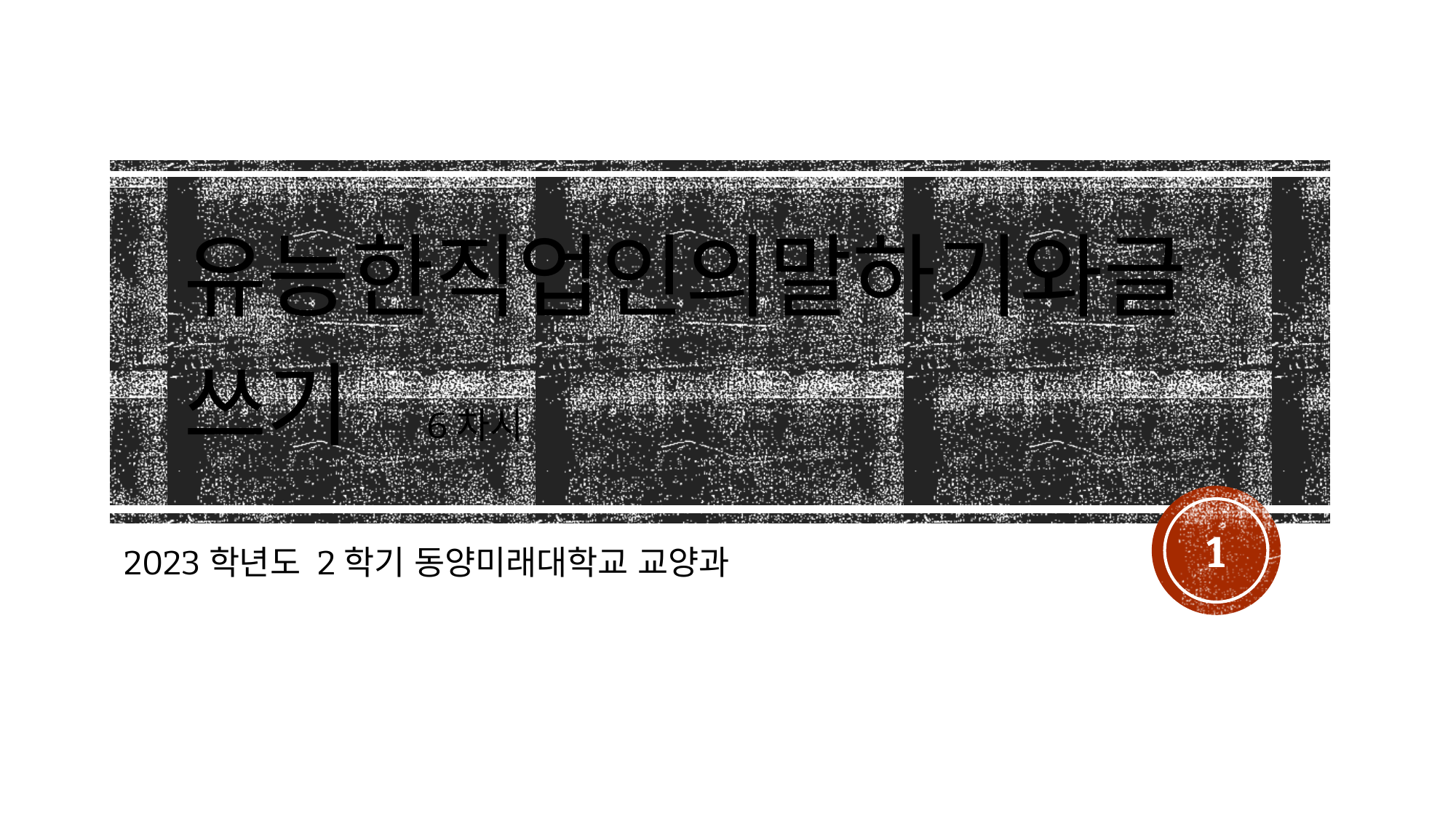

# 유능한직업인의말하기와글쓰기 6차시
1
2023학년도 2학기 동양미래대학교 교양과